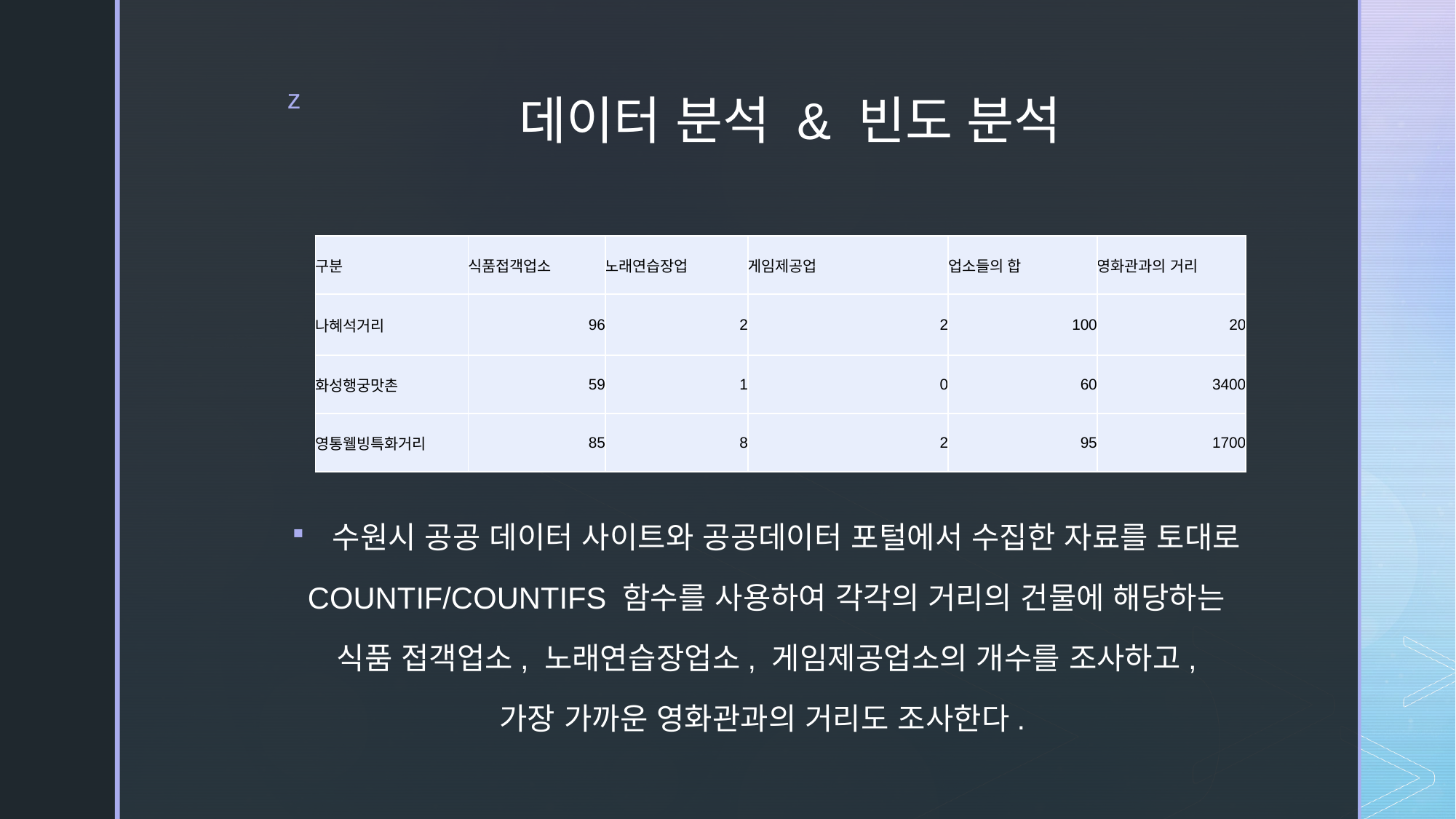

# 데이터 분석 & 빈도 분석
| 구분 | 식품접객업소 | 노래연습장업 | 게임제공업 | 업소들의 합 | 영화관과의 거리 |
| --- | --- | --- | --- | --- | --- |
| 나혜석거리 | 96 | 2 | 2 | 100 | 20 |
| 화성행궁맛촌 | 59 | 1 | 0 | 60 | 3400 |
| 영통웰빙특화거리 | 85 | 8 | 2 | 95 | 1700 |
수원시 공공 데이터 사이트와 공공데이터 포털에서 수집한 자료를 토대로
COUNTIF/COUNTIFS 함수를 사용하여 각각의 거리의 건물에 해당하는
식품 접객업소, 노래연습장업소, 게임제공업소의 개수를 조사하고,
가장 가까운 영화관과의 거리도 조사한다.